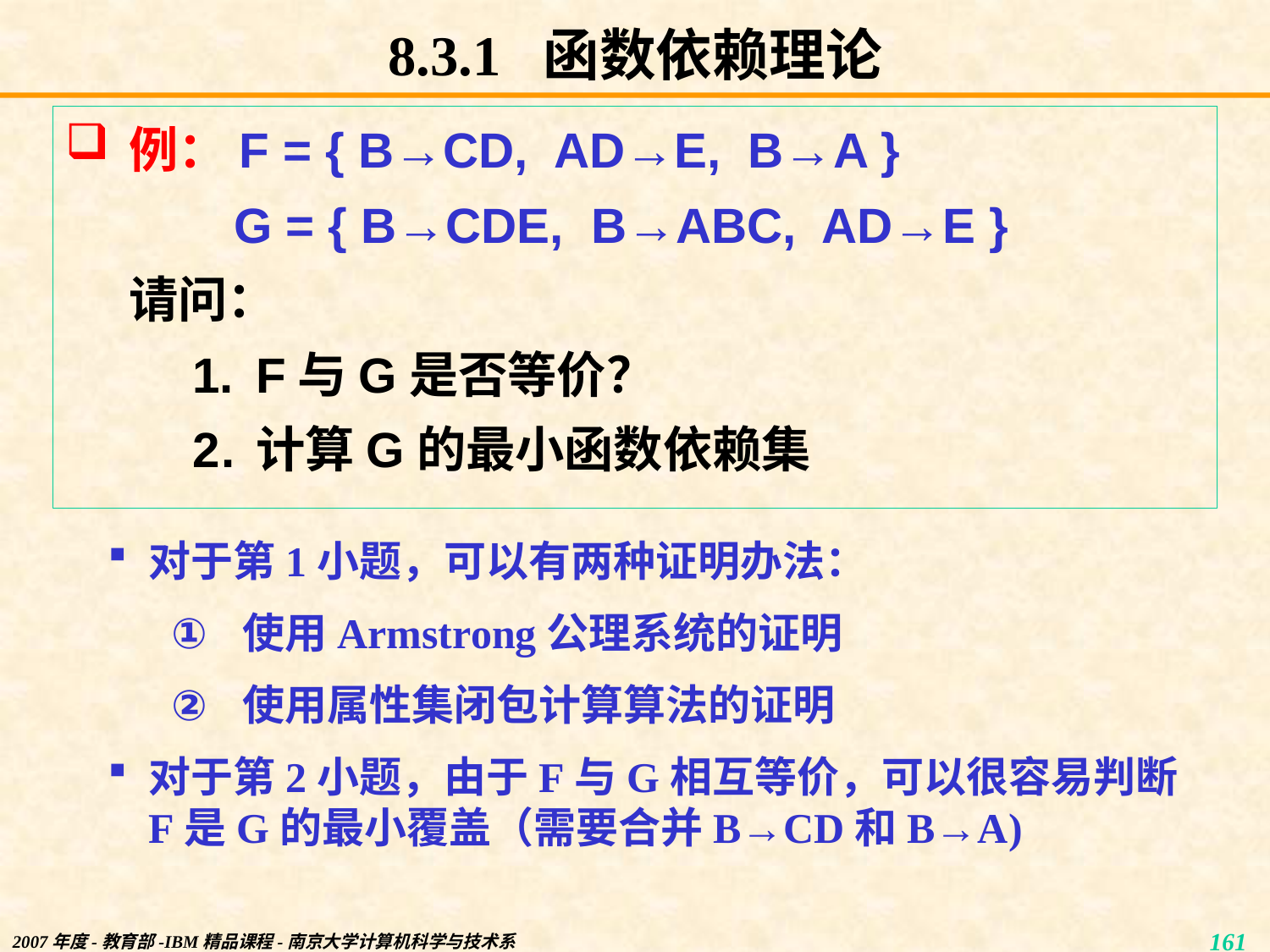

# 8.3.1  函数依赖理论
例：F = { B→CD,  AD→E,  B→A }
   G = { B→CDE,  B→ABC,  AD→E }
	请问：
F与G是否等价？
计算G的最小函数依赖集
对于第1小题，可以有两种证明办法：
使用Armstrong公理系统的证明
使用属性集闭包计算算法的证明
对于第2小题，由于F与G相互等价，可以很容易判断F是G的最小覆盖（需要合并B→CD和B→A)
161
2007年度-教育部-IBM精品课程-南京大学计算机科学与技术系